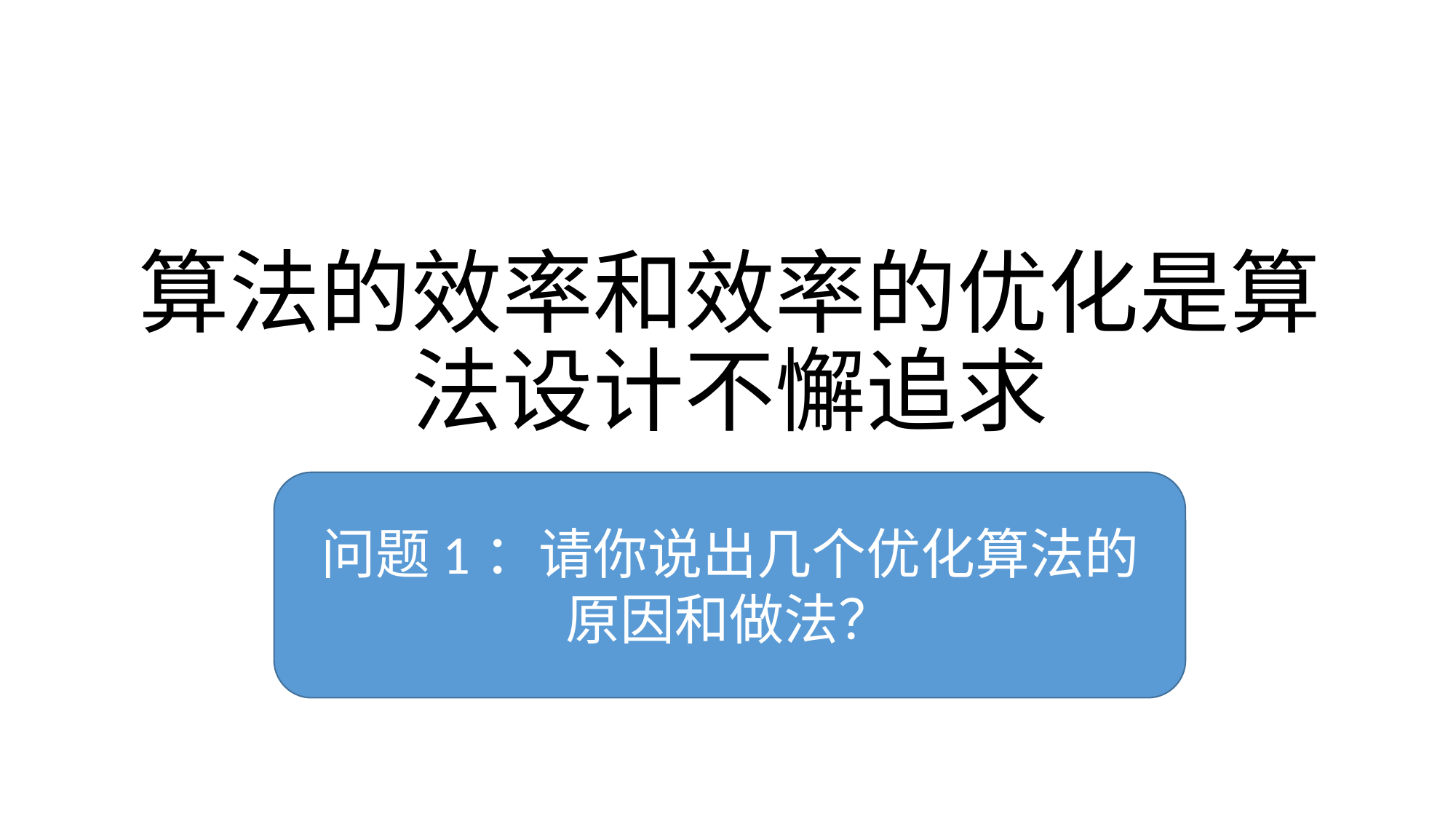

算法的效率和效率的优化是算法设计不懈追求

问题1：请你说出几个优化算法的原因和做法？